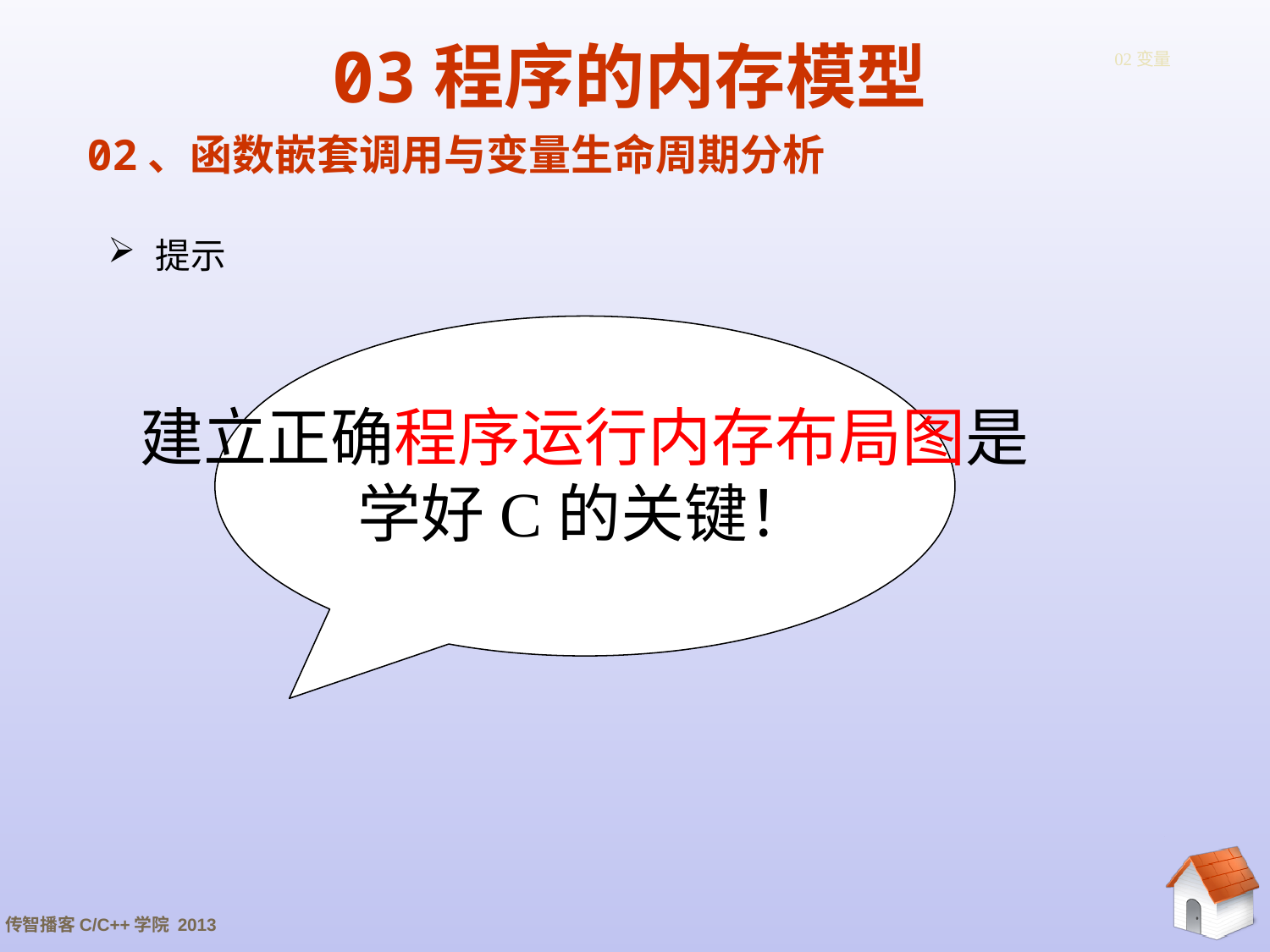

03程序的内存模型
# 02变量
02、函数嵌套调用与变量生命周期分析
提示

建立正确程序运行内存布局图是
学好C的关键！